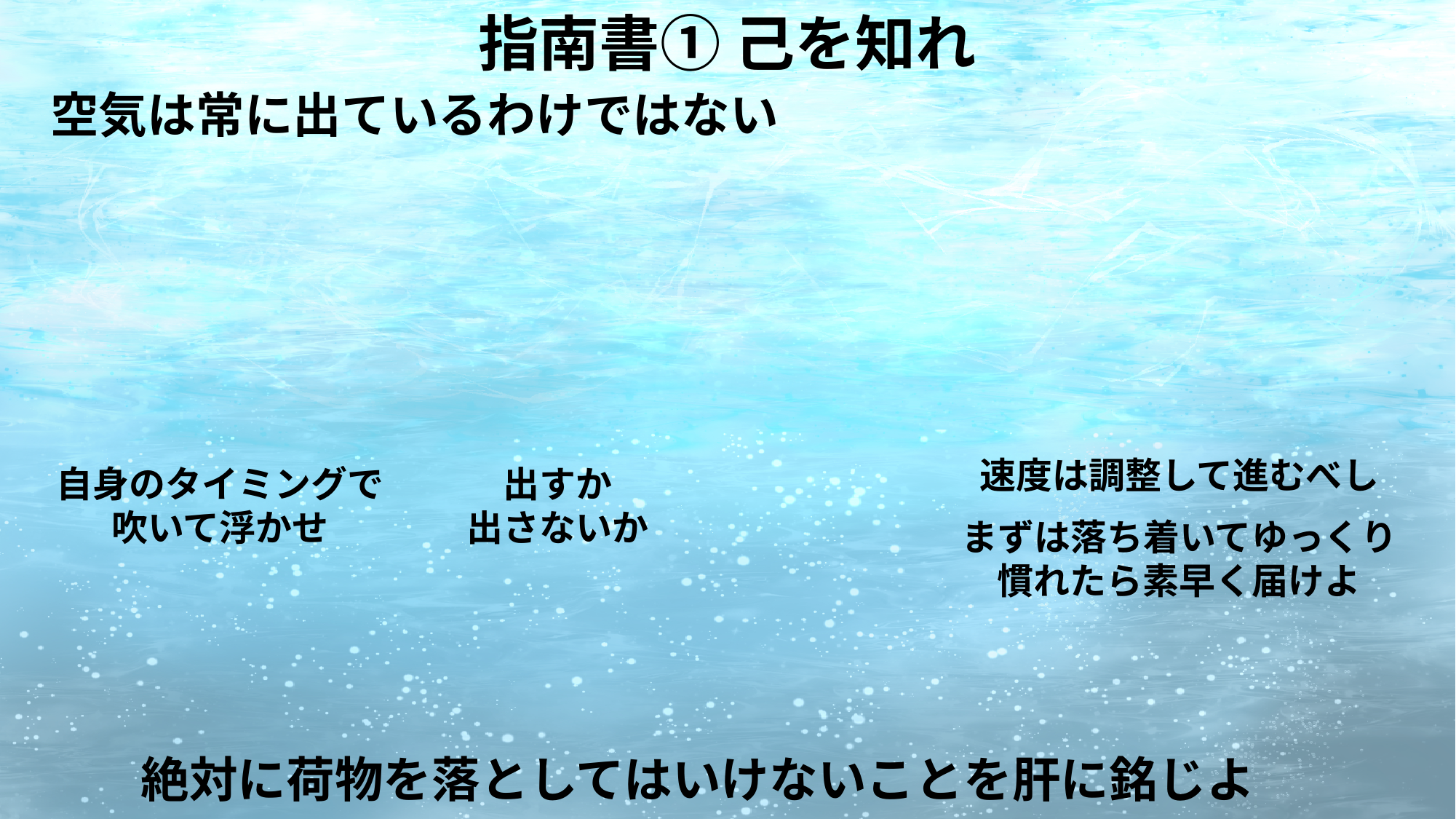

指南書① 己を知れ
空気は常に出ているわけではない
速度は調整して進むべし
自身のタイミングで
吹いて浮かせ
出すか
出さないか
まずは落ち着いてゆっくり
慣れたら素早く届けよ
絶対に荷物を落としてはいけないことを肝に銘じよ